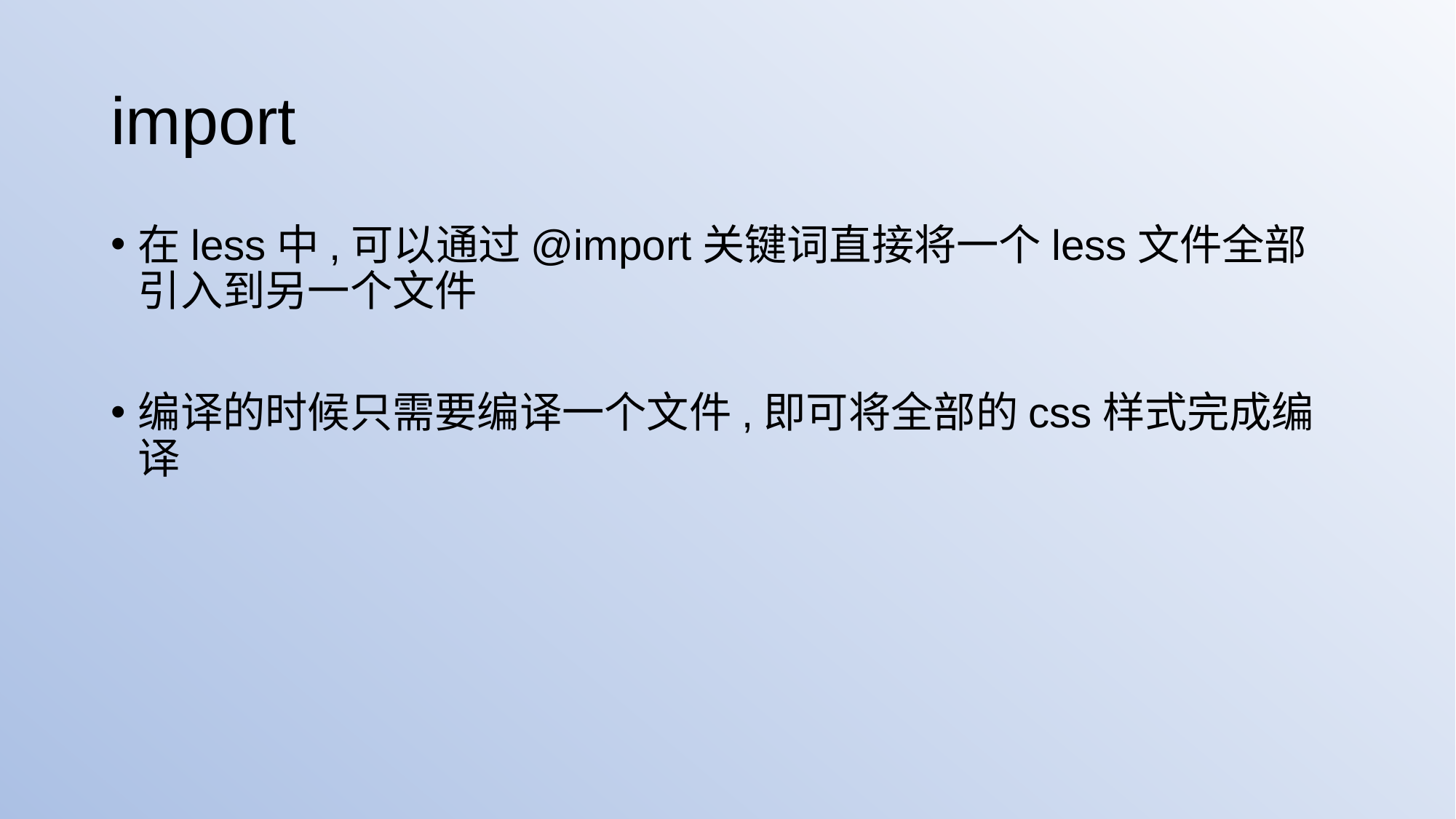

# import
在less中,可以通过@import关键词直接将一个less文件全部引入到另一个文件

编译的时候只需要编译一个文件,即可将全部的css样式完成编译